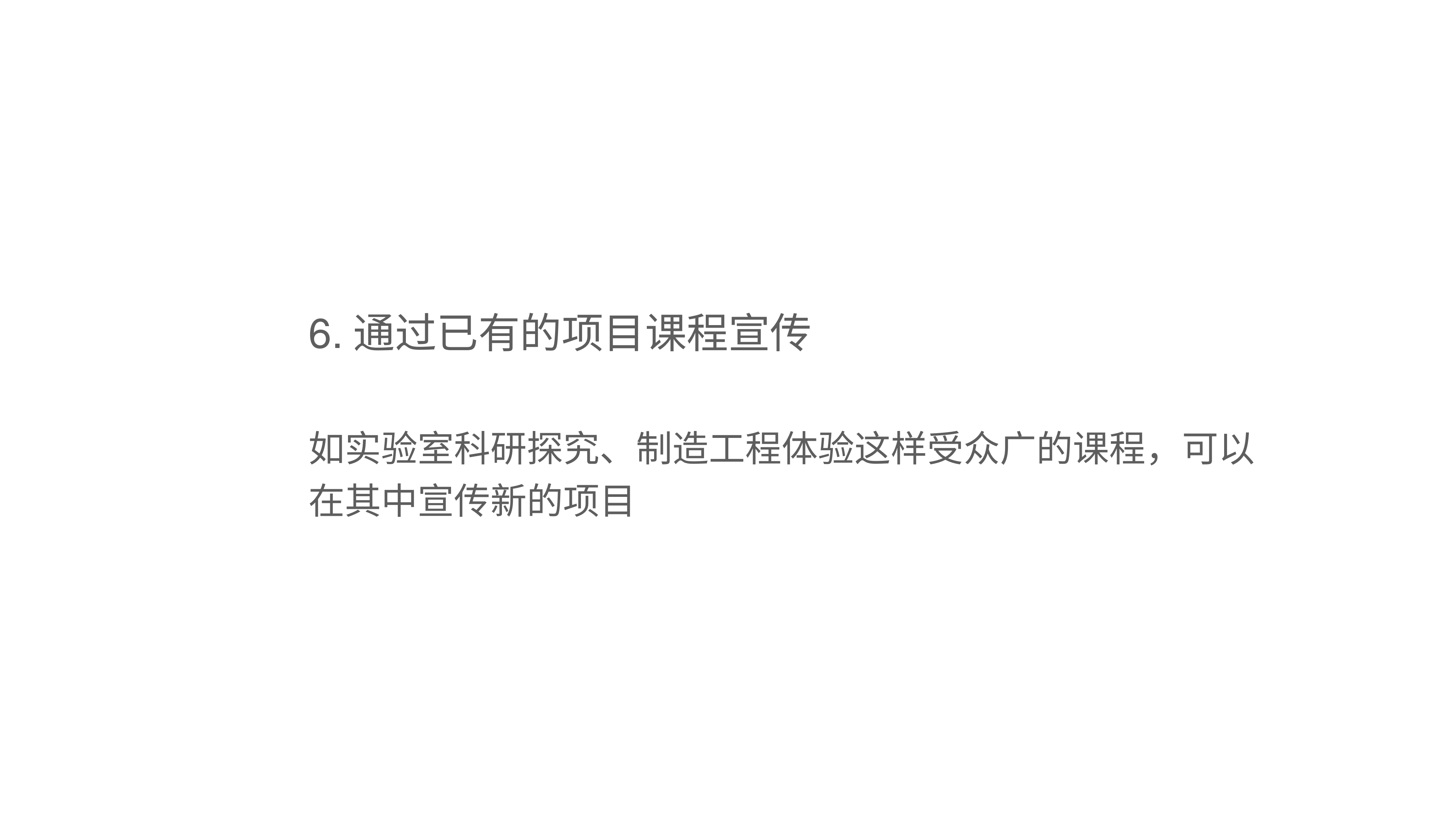

6.通过已有的项目课程宣传

如实验室科研探究、制造工程体验这样受众广的课程，可以在其中宣传新的项目